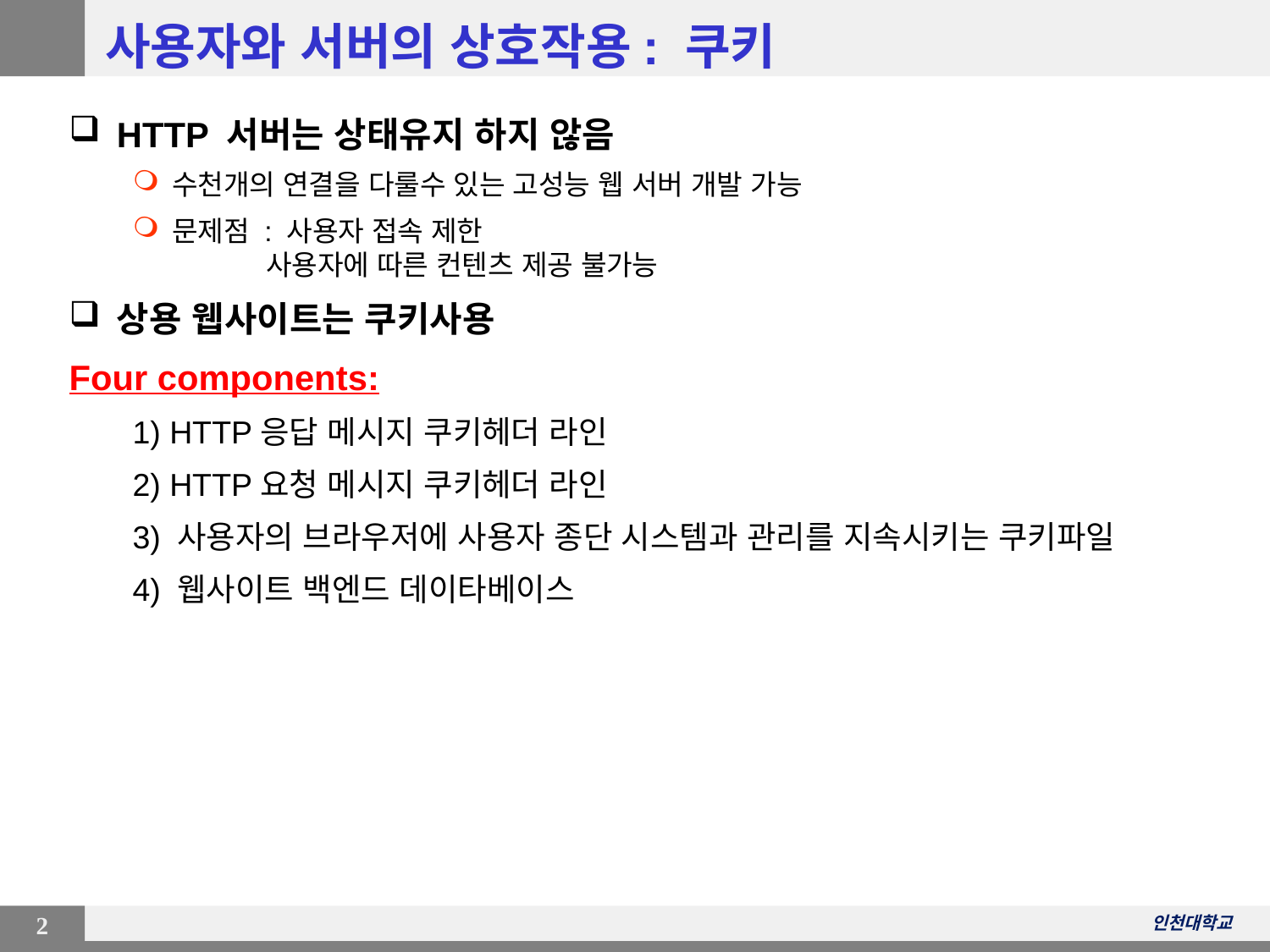

# 사용자와 서버의 상호작용: 쿠키
HTTP 서버는 상태유지 하지 않음
수천개의 연결을 다룰수 있는 고성능 웹 서버 개발 가능
문제점 : 사용자 접속 제한
            사용자에 따른 컨텐츠 제공 불가능
상용 웹사이트는 쿠키사용
Four components:
1) HTTP응답 메시지 쿠키헤더 라인
2) HTTP요청 메시지 쿠키헤더 라인
3) 사용자의 브라우저에 사용자 종단 시스템과 관리를 지속시키는 쿠키파일
4) 웹사이트 백엔드 데이타베이스